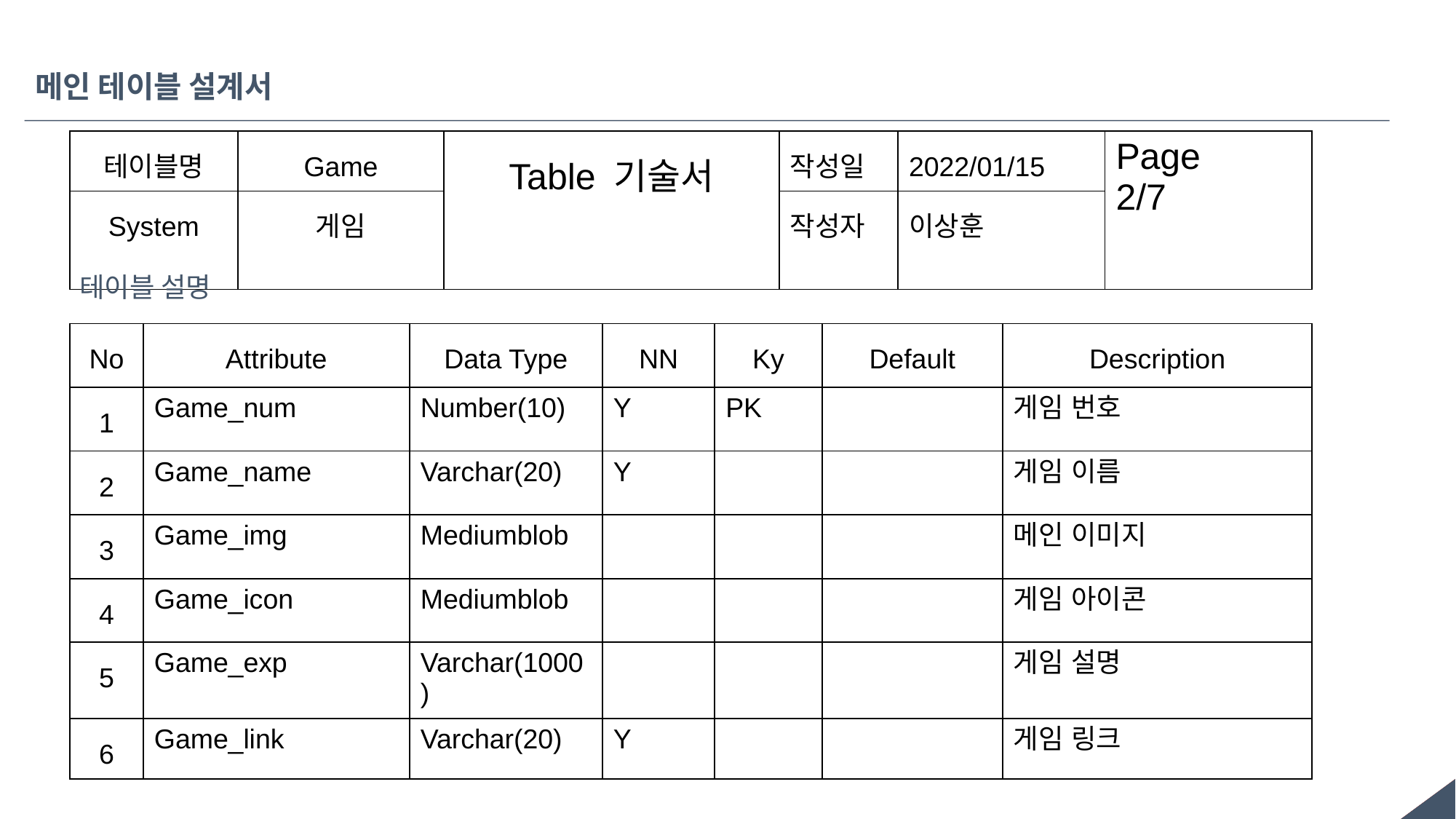

메인 테이블 설계서
| 테이블명 | Game | Table 기술서 | 작성일 | 2022/01/15 | Page 2/7 |
| --- | --- | --- | --- | --- | --- |
| System | 게임 |  | 작성자 | 이상훈 |  |
테이블 설명
| No | Attribute | Data Type | NN | Ky | Default | Description |
| --- | --- | --- | --- | --- | --- | --- |
| 1 | Game\_num | Number(10) | Y | PK |  | 게임 번호 |
| 2 | Game\_name | Varchar(20) | Y |  |  | 게임 이름 |
| 3 | Game\_img | Mediumblob |  |  |  | 메인 이미지 |
| 4 | Game\_icon | Mediumblob |  |  |  | 게임 아이콘 |
| 5 | Game\_exp | Varchar(1000) |  |  |  | 게임 설명 |
| 6 | Game\_link | Varchar(20) | Y |  |  | 게임 링크 |